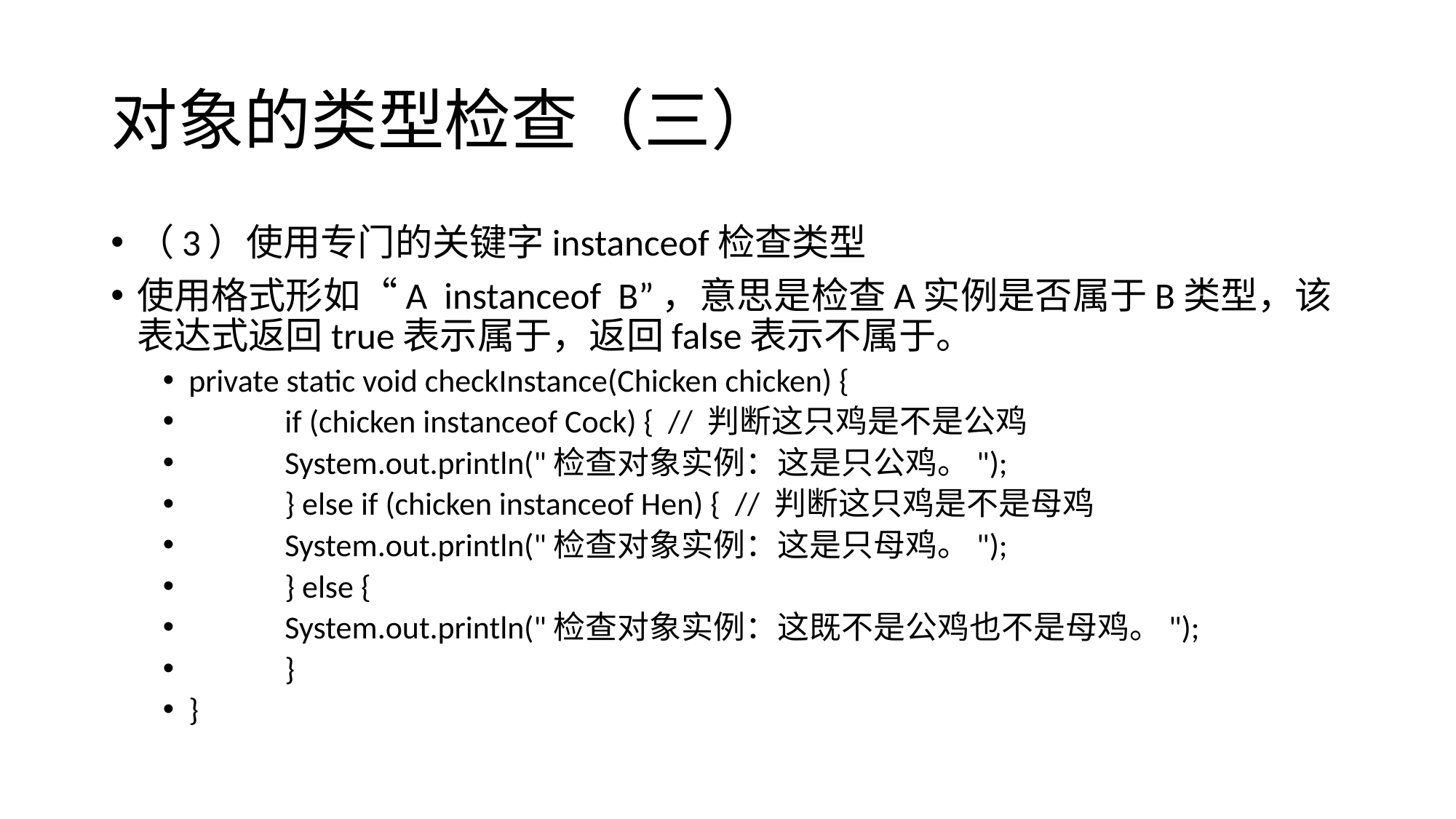

# 对象的类型检查（三）
（3）使用专门的关键字instanceof检查类型
使用格式形如“A  instanceof  B”，意思是检查A实例是否属于B类型，该表达式返回true表示属于，返回false表示不属于。
private static void checkInstance(Chicken chicken) {
	if (chicken instanceof Cock) {  // 判断这只鸡是不是公鸡
		System.out.println("检查对象实例：这是只公鸡。");
	} else if (chicken instanceof Hen) {  // 判断这只鸡是不是母鸡
		System.out.println("检查对象实例：这是只母鸡。");
	} else {
		System.out.println("检查对象实例：这既不是公鸡也不是母鸡。");
	}
}